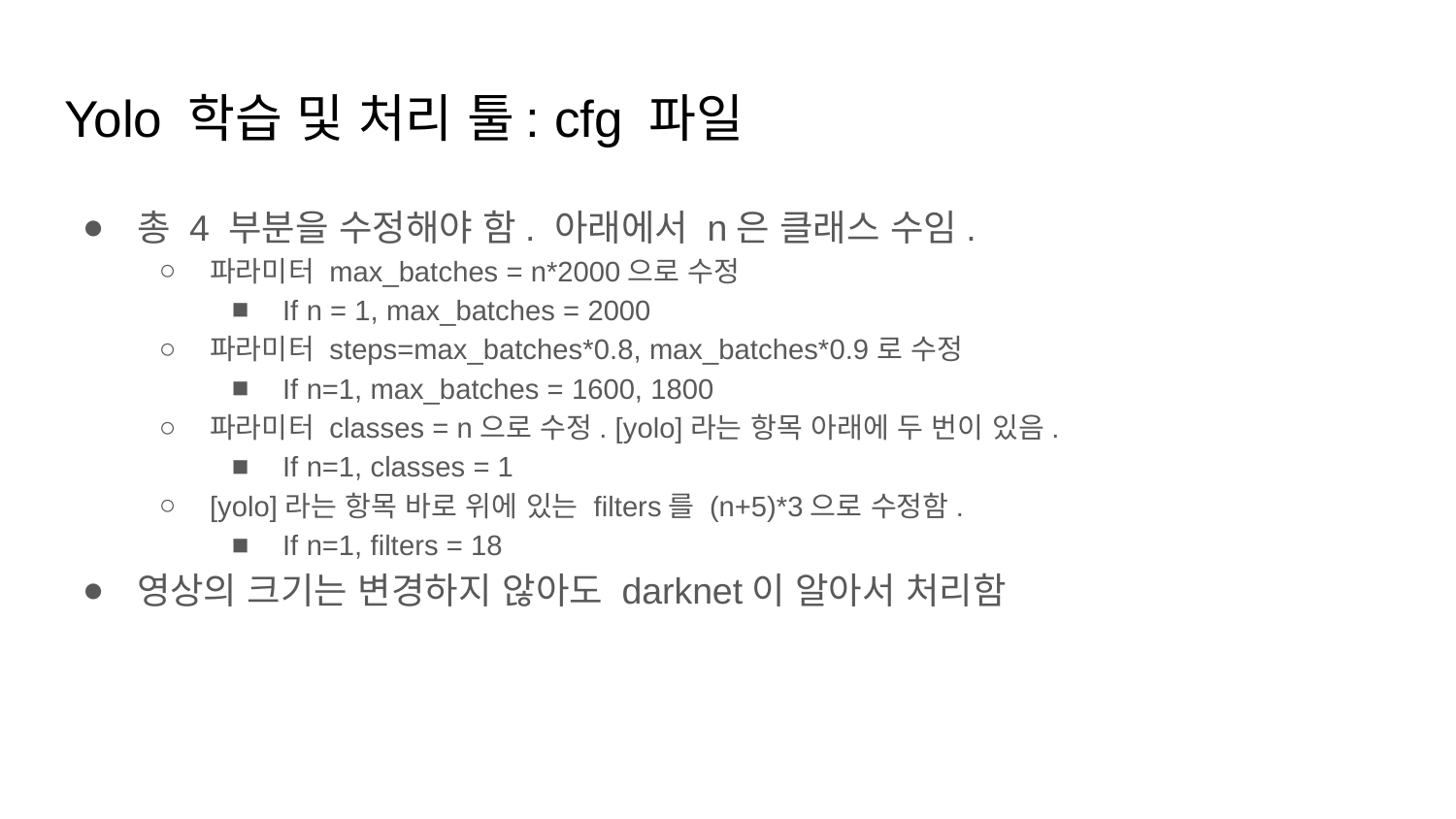

# Yolo 학습 및 처리 툴: cfg 파일
총 4 부분을 수정해야 함. 아래에서 n은 클래스 수임.
파라미터 max_batches = n*2000으로 수정
If n = 1, max_batches = 2000
파라미터 steps=max_batches*0.8, max_batches*0.9로 수정
If n=1, max_batches = 1600, 1800
파라미터 classes = n으로 수정. [yolo]라는 항목 아래에 두 번이 있음.
If n=1, classes = 1
[yolo]라는 항목 바로 위에 있는 filters를 (n+5)*3으로 수정함.
If n=1, filters = 18
영상의 크기는 변경하지 않아도 darknet이 알아서 처리함